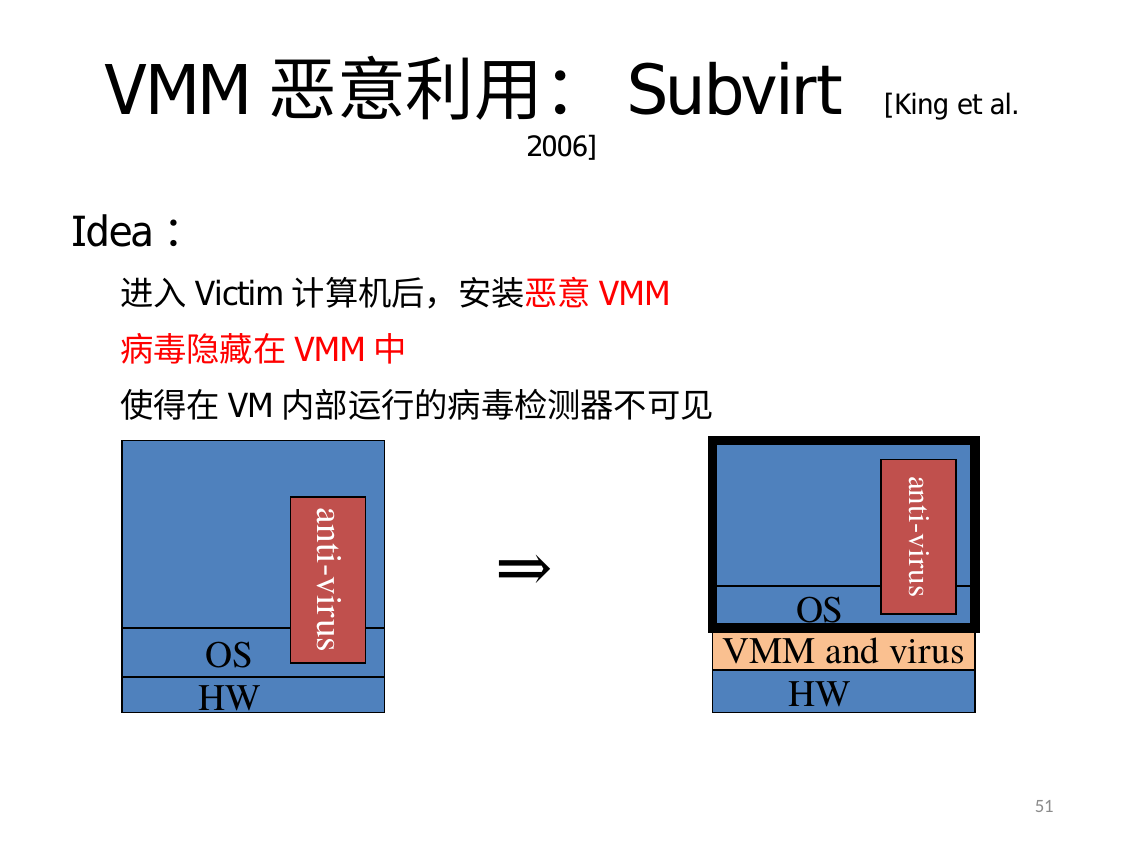

# VMM恶意利用：Subvirt  [King et al. 2006]
Idea：
进入Victim计算机后，安装恶意VMM
病毒隐藏在VMM中
使得在VM内部运行的病毒检测器不可见

anti-virus
anti-virus
⇒
OS
VMM and virus
OS
HW
HW
51